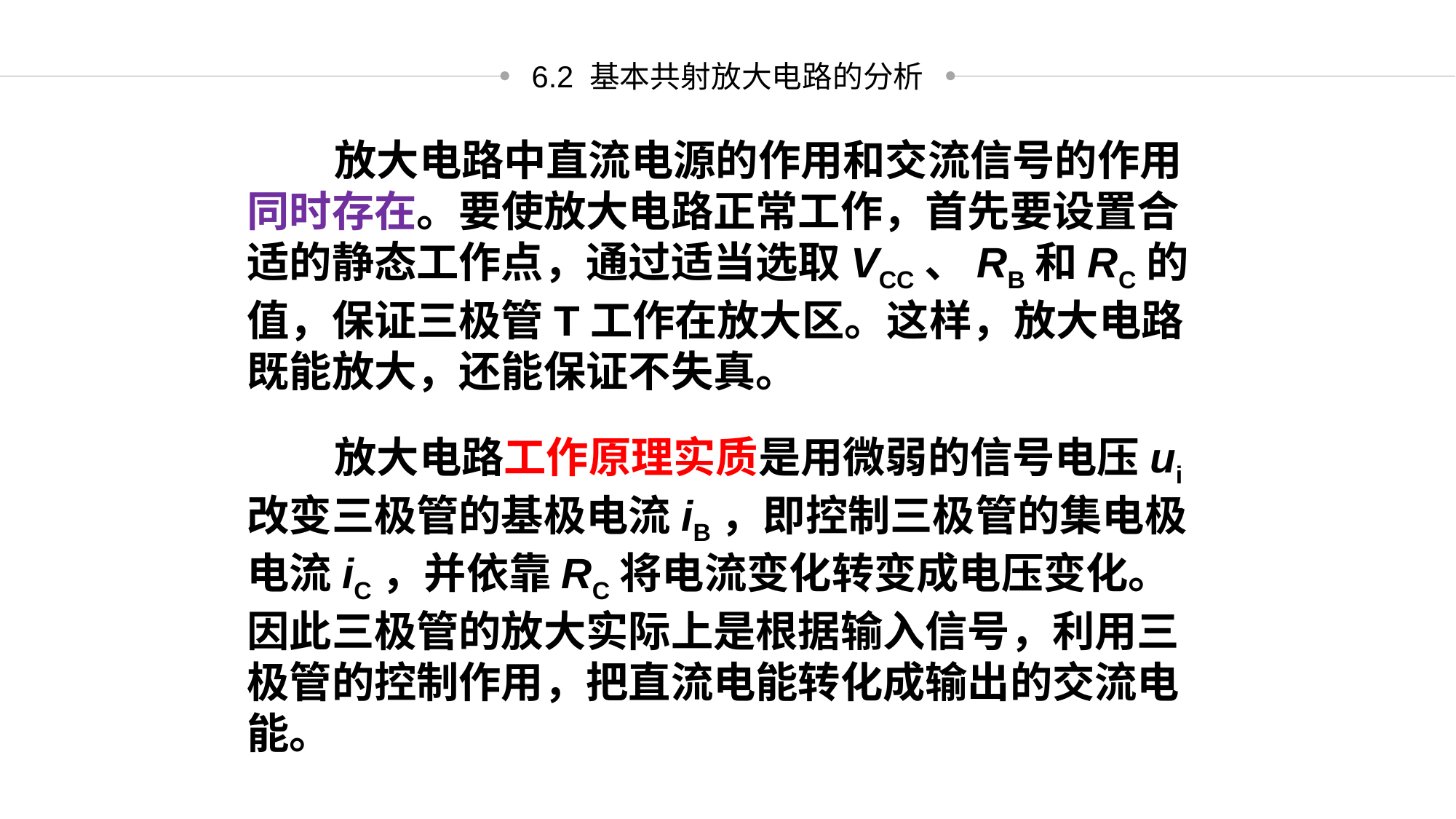

6.2 基本共射放大电路的分析
        放大电路中直流电源的作用和交流信号的作用同时存在。要使放大电路正常工作，首先要设置合适的静态工作点，通过适当选取VCC、RB和RC的值，保证三极管T工作在放大区。这样，放大电路既能放大，还能保证不失真。
        放大电路工作原理实质是用微弱的信号电压ui改变三极管的基极电流iB，即控制三极管的集电极电流iC，并依靠RC将电流变化转变成电压变化。因此三极管的放大实际上是根据输入信号，利用三极管的控制作用，把直流电能转化成输出的交流电能。